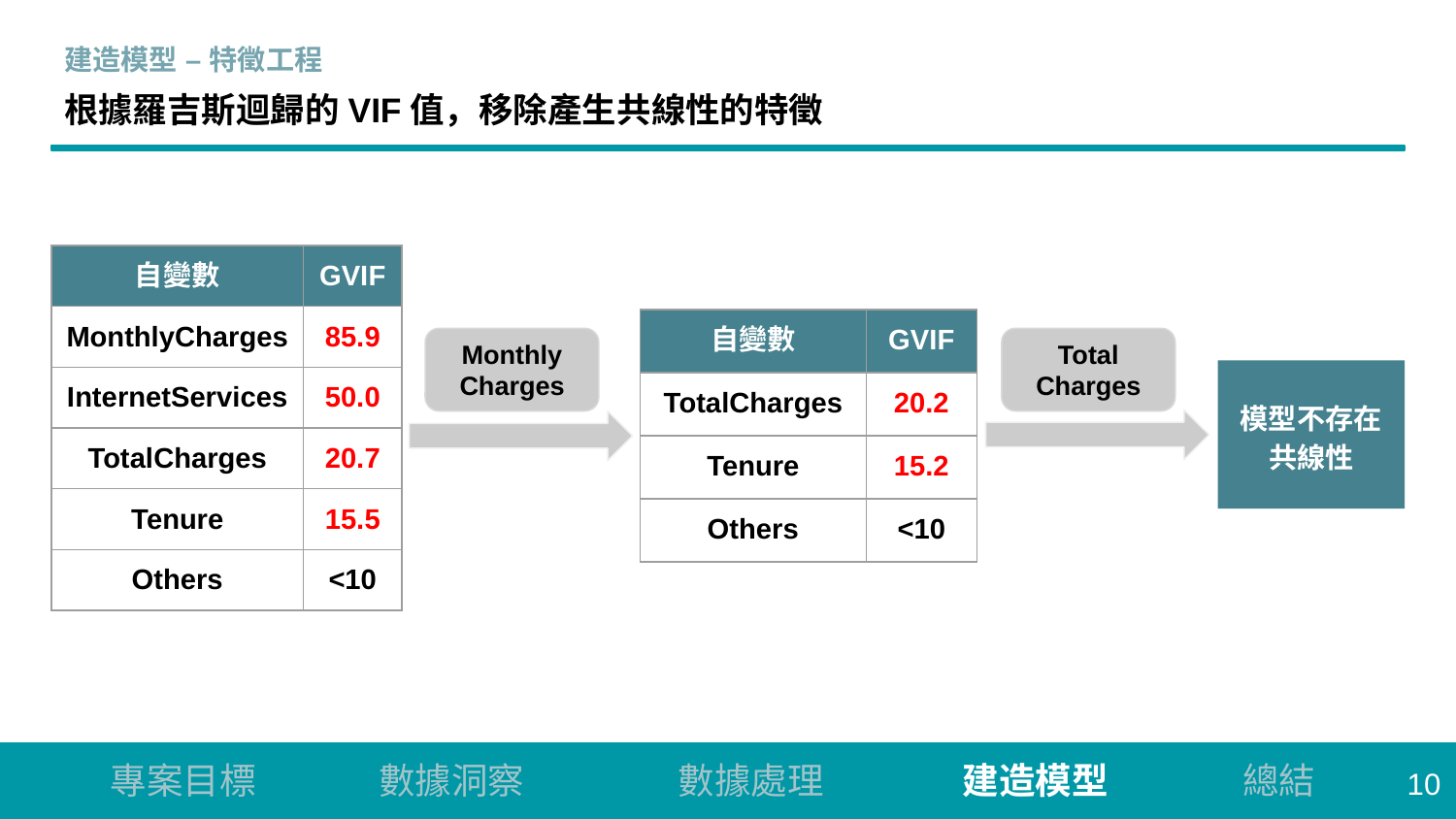

建造模型 – 特徵工程
# 根據羅吉斯迴歸的VIF值，移除產生共線性的特徵

| 自變數 | GVIF |
| --- | --- |
| MonthlyCharges | 85.9 |
| InternetServices | 50.0 |
| TotalCharges | 20.7 |
| Tenure | 15.5 |
| Others | <10 |
| 自變數 | GVIF |
| --- | --- |
| TotalCharges | 20.2 |
| Tenure | 15.2 |
| Others | <10 |
Monthly
Charges
Total
Charges
模型不存在共線性

17
專案目標

解決方案
結論
13
專案目標
總結

數據洞察
數據處理
建造模型
10
數據洞察
成效分析